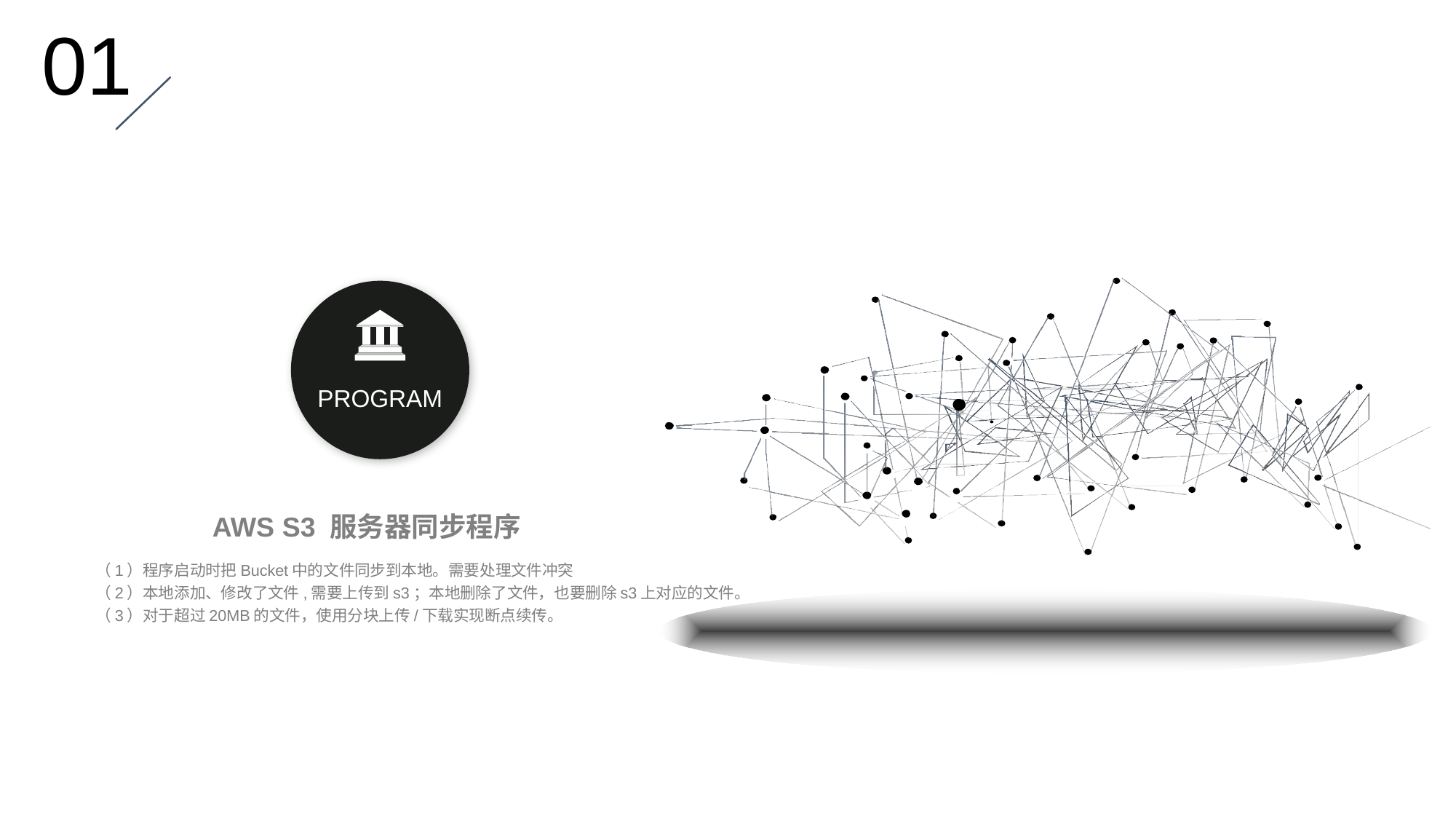

01

PROGRAM
AWS S3 服务器同步程序
（1）程序启动时把Bucket中的文件同步到本地。需要处理文件冲突
（2）本地添加、修改了文件,需要上传到s3；本地删除了文件，也要删除s3上对应的文件。
（3）对于超过20MB的文件，使用分块上传/下载实现断点续传。